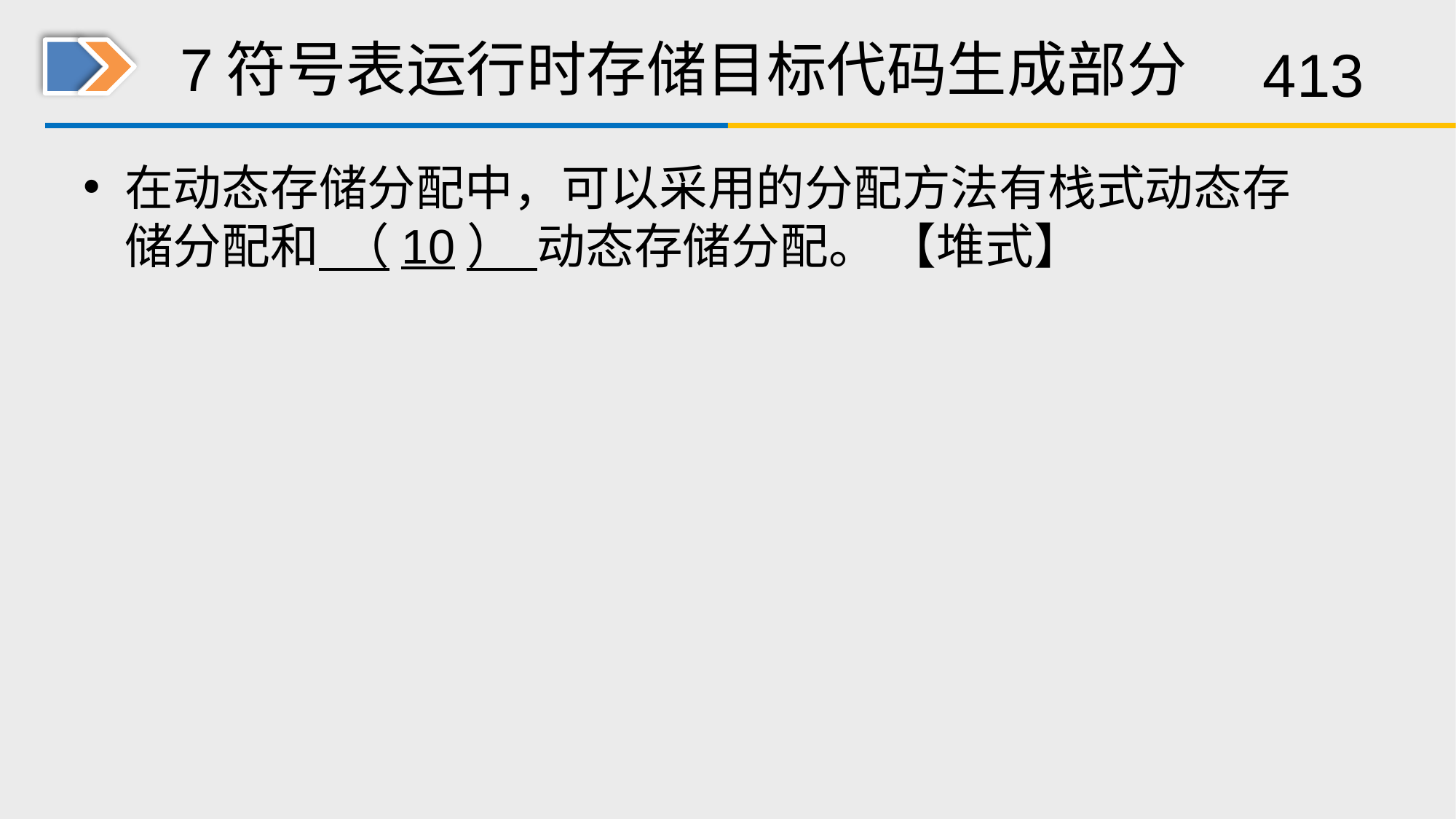

# 7符号表运行时存储目标代码生成部分
413
在动态存储分配中，可以采用的分配方法有栈式动态存储分配和  （10）  动态存储分配。 【堆式】